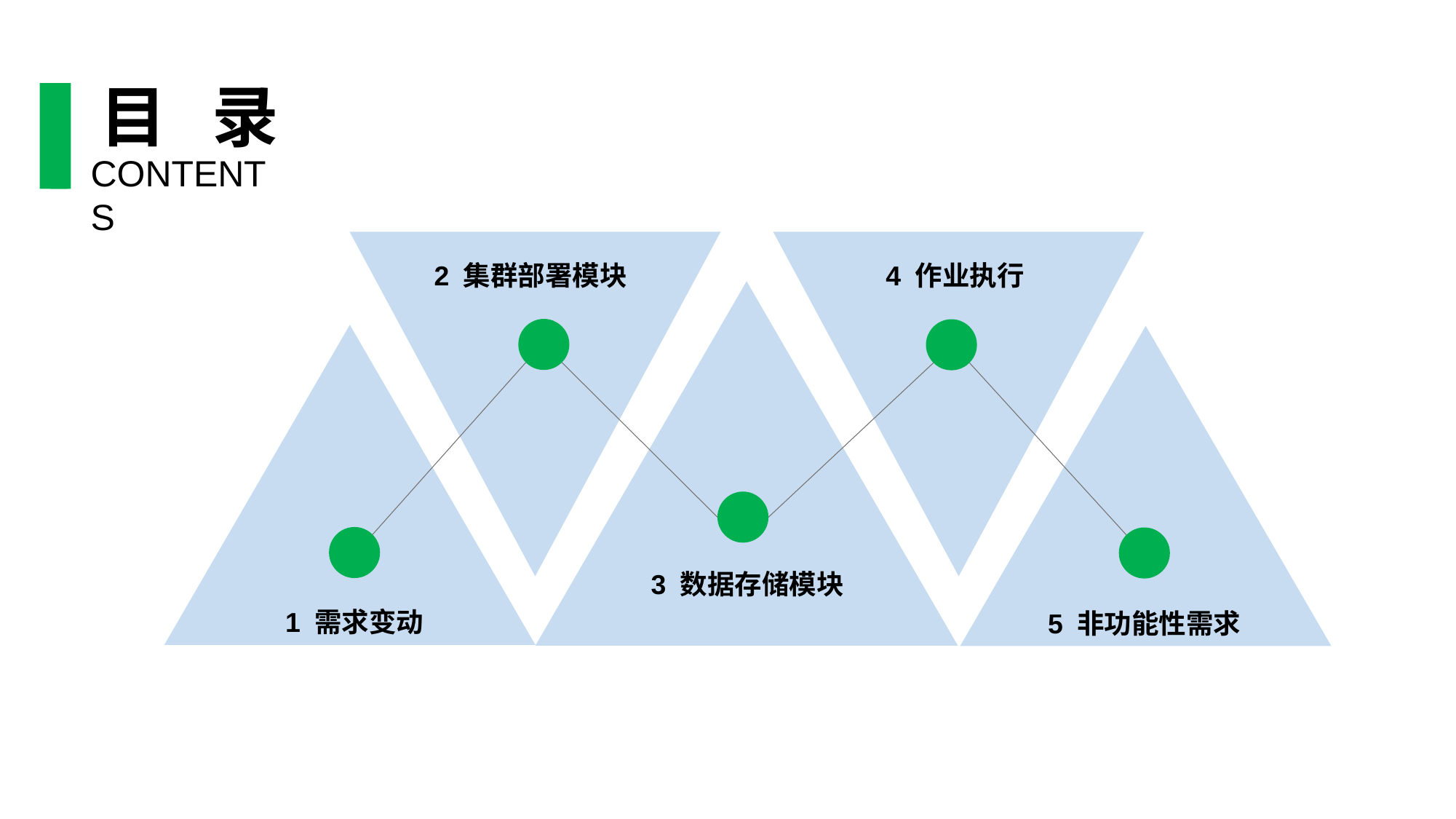

目   录
CONTENTS

2 集群部署模块
4 作业执行

3 数据存储模块
1 需求变动
5 非功能性需求